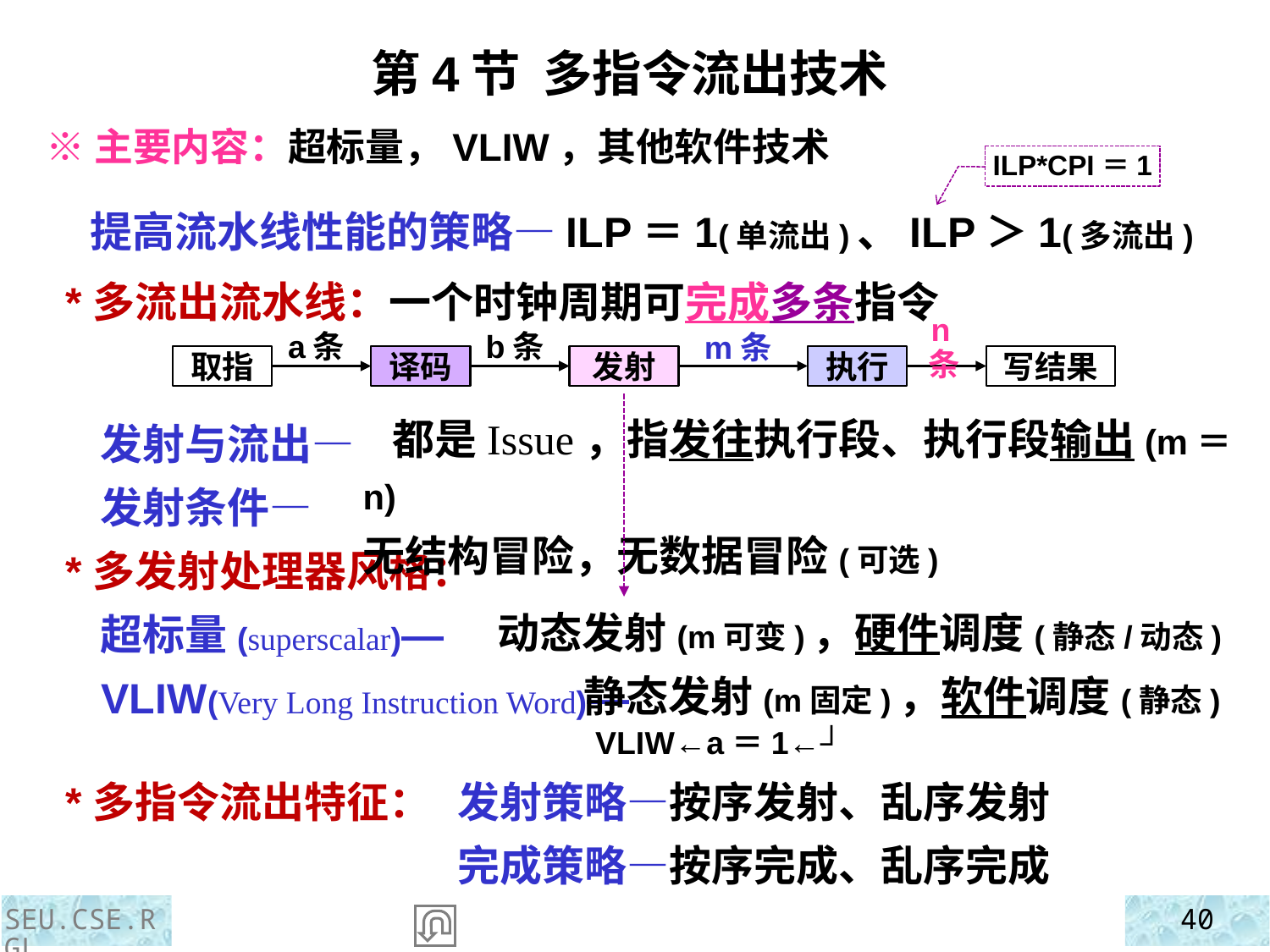

第4节  多指令流出技术
 ※主要内容：超标量，VLIW，其他软件技术
ILP*CPI＝1
    提高流水线性能的策略—ILP＝1(单流出)、ILP＞1(多流出)
  *多流出流水线：一个时钟周期可完成多条指令

     发射与流出—
     发射条件—
a条
b条
n条
m条
取指
译码
发射
执行
写结果
  都是Issue，指发往执行段、执行段输出(m＝n)
无结构冒险，无数据冒险(可选)
  *多发射处理器风格：
     超标量(superscalar)—
     VLIW(Very Long Instruction Word)—

  *多指令流出特征：
动态发射(m可变)，硬件调度(静态/动态)
        静态发射(m固定)，软件调度(静态)
           VLIW←a＝1←┘
发射策略—按序发射、乱序发射
完成策略—按序完成、乱序完成
SEU.CSE.RGL
40